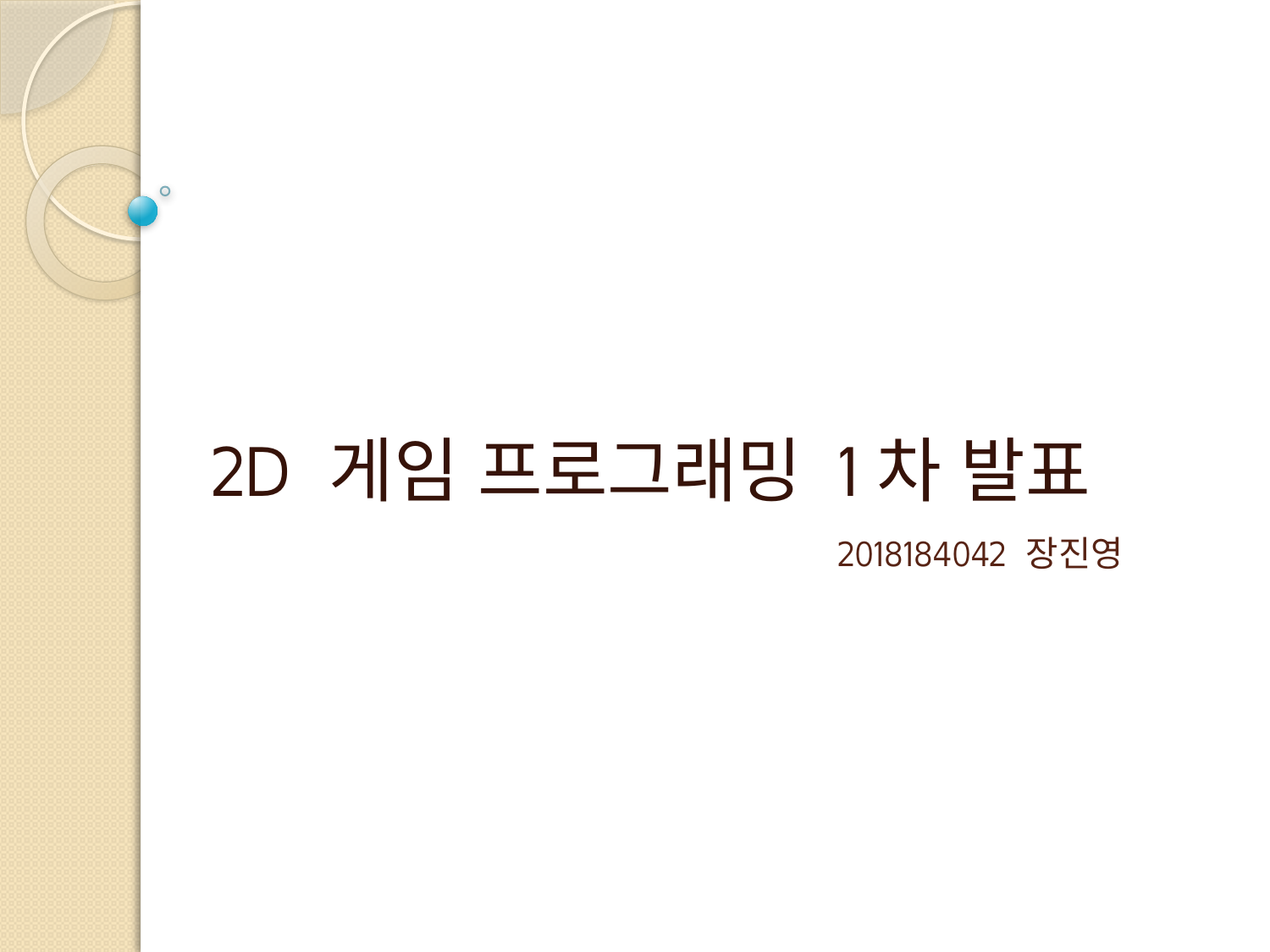

2D 게임 프로그래밍 1차 발표
# 2018184042 장진영